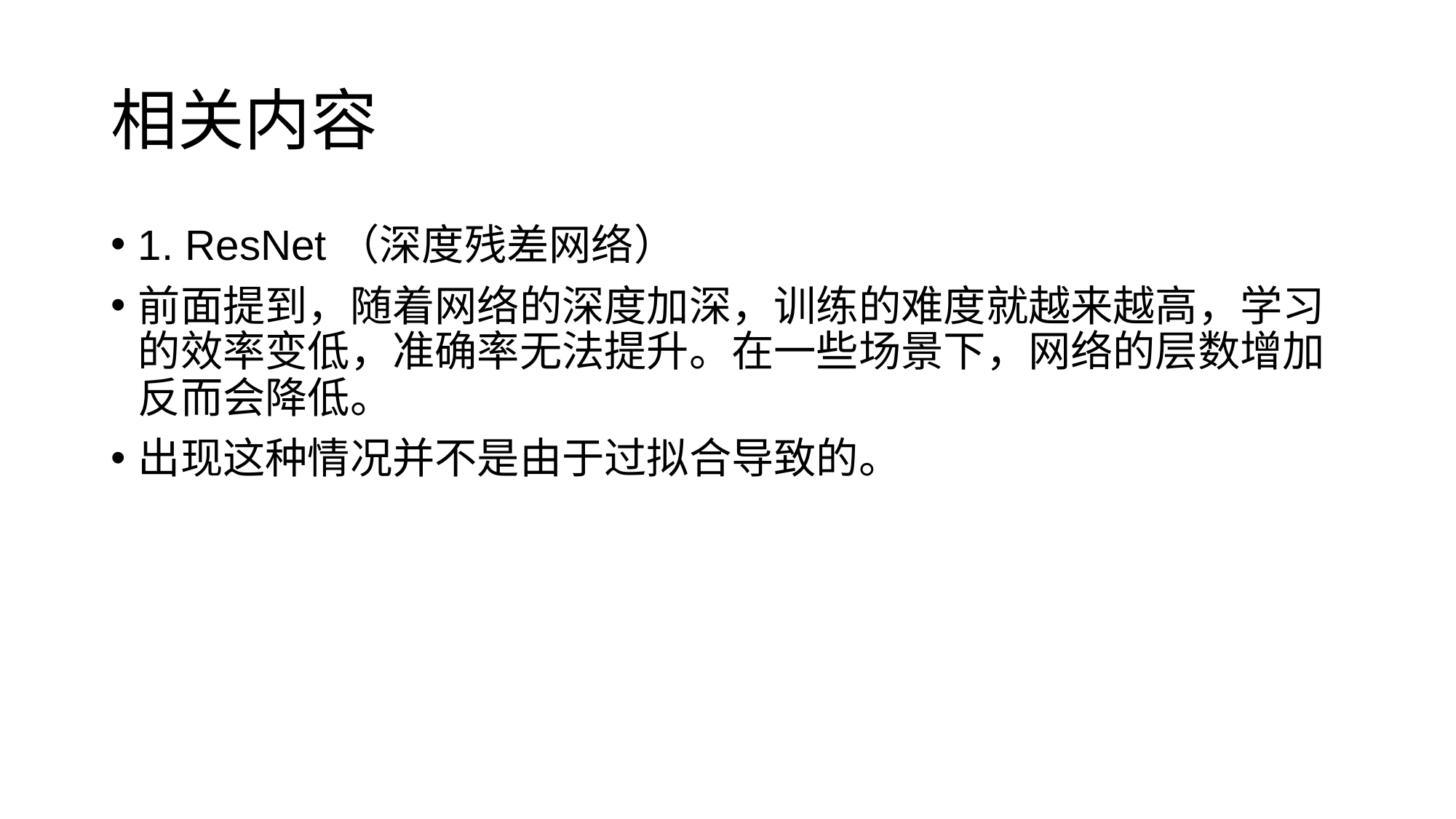

# 相关内容
1. ResNet（深度残差网络）
前面提到，随着网络的深度加深，训练的难度就越来越高，学习的效率变低，准确率无法提升。在一些场景下，网络的层数增加反而会降低。
出现这种情况并不是由于过拟合导致的。